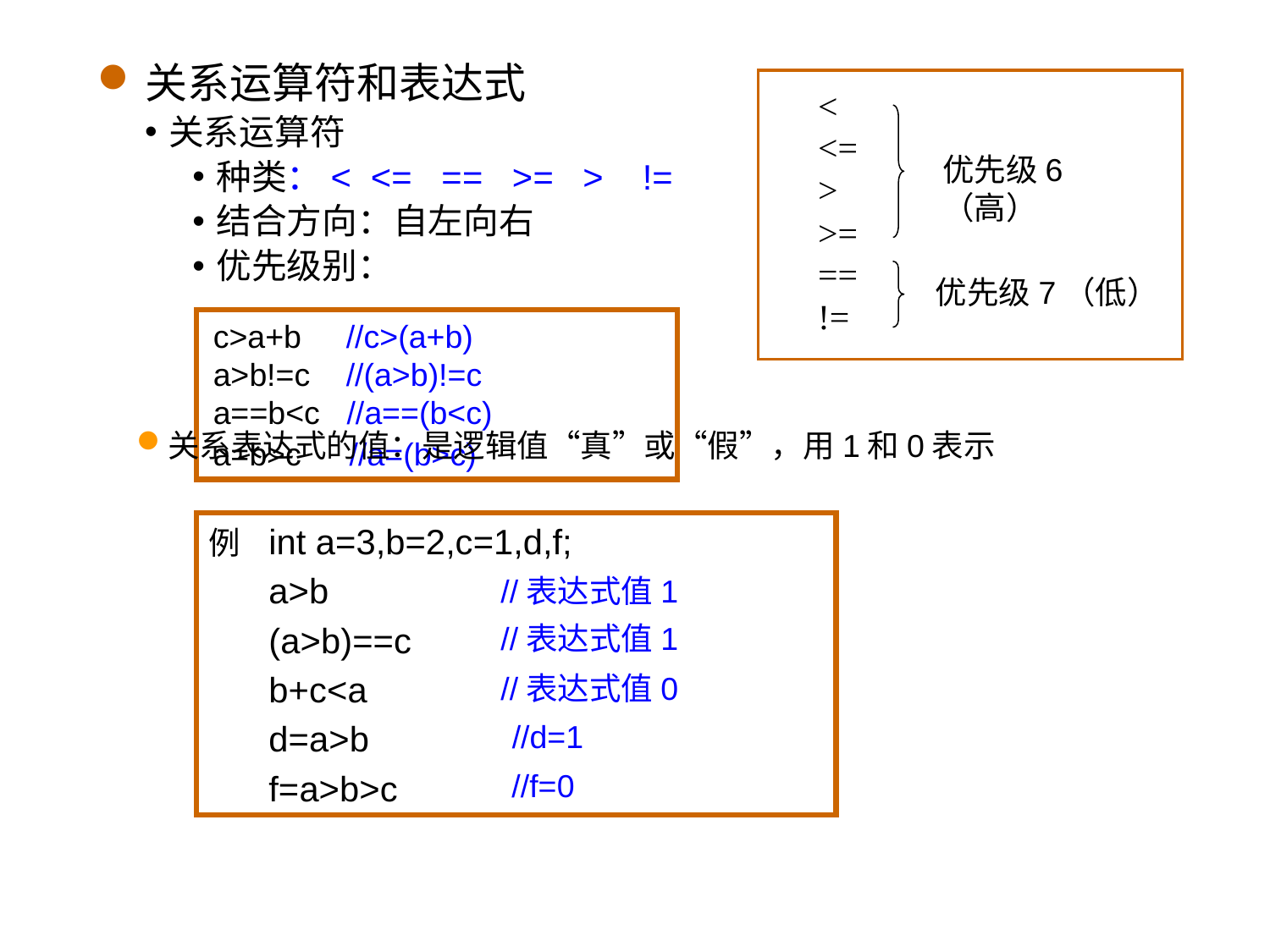

关系运算符和表达式
关系运算符
种类：<  <=   ==   >=   >    !=
结合方向：自左向右
优先级别：

<
<=
>
>=
==
!=

优先级6（高）
优先级7（低）
c>a+b     //c>(a+b)
a>b!=c    //(a>b)!=c
a==b<c   //a==(b<c)
a=b>c    //a=(b>c)
关系表达式的值：是逻辑值“真”或“假”，用1和0表示
例	int a=3,b=2,c=1,d,f;
	a>b
	(a>b)==c
	b+c<a
	d=a>b
	f=a>b>c
//表达式值1
//表达式值1
//表达式值0
//d=1
//f=0